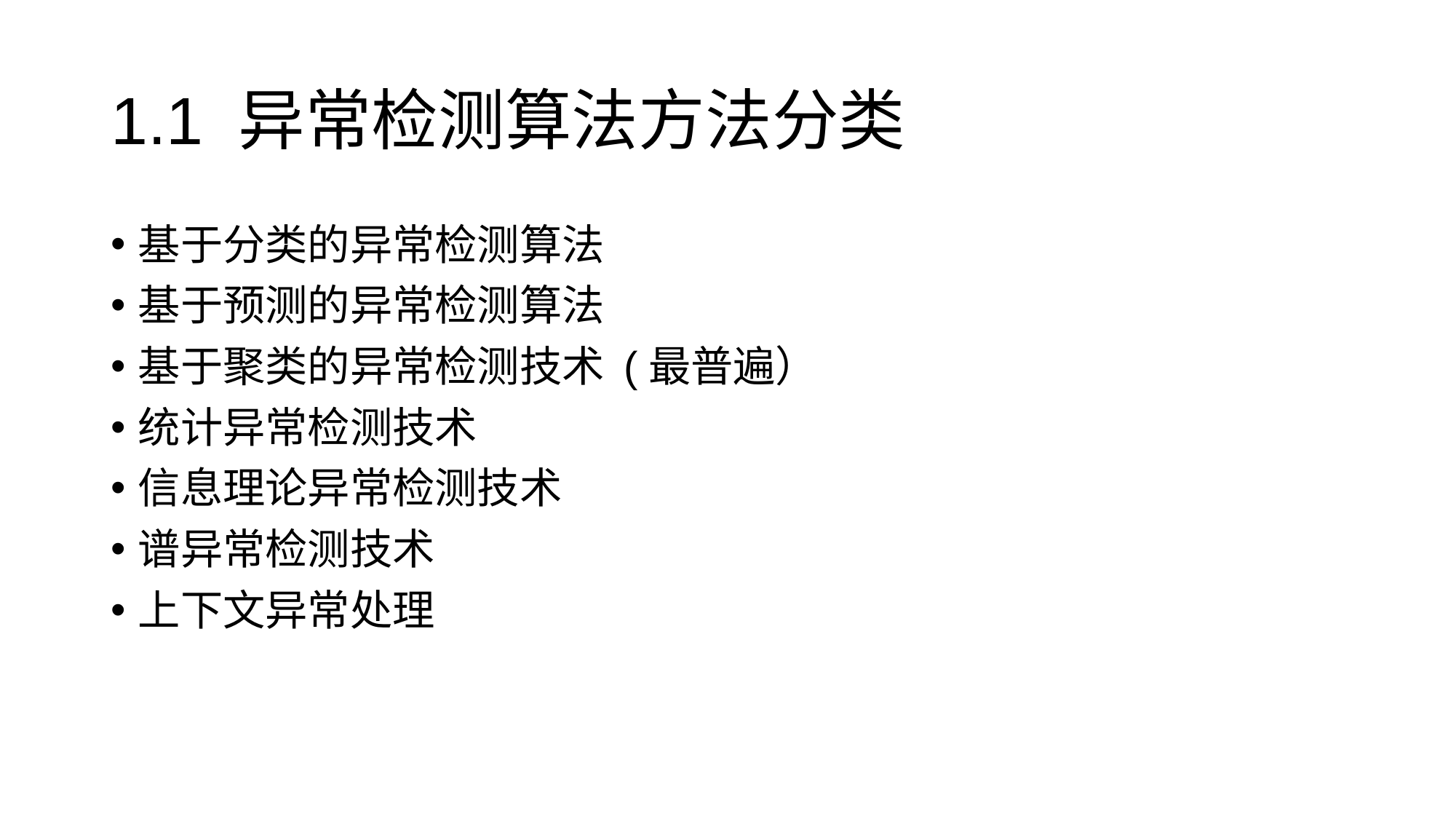

# 1.1 异常检测算法方法分类
基于分类的异常检测算法
基于预测的异常检测算法
基于聚类的异常检测技术 (最普遍）
统计异常检测技术
信息理论异常检测技术
谱异常检测技术
上下文异常处理